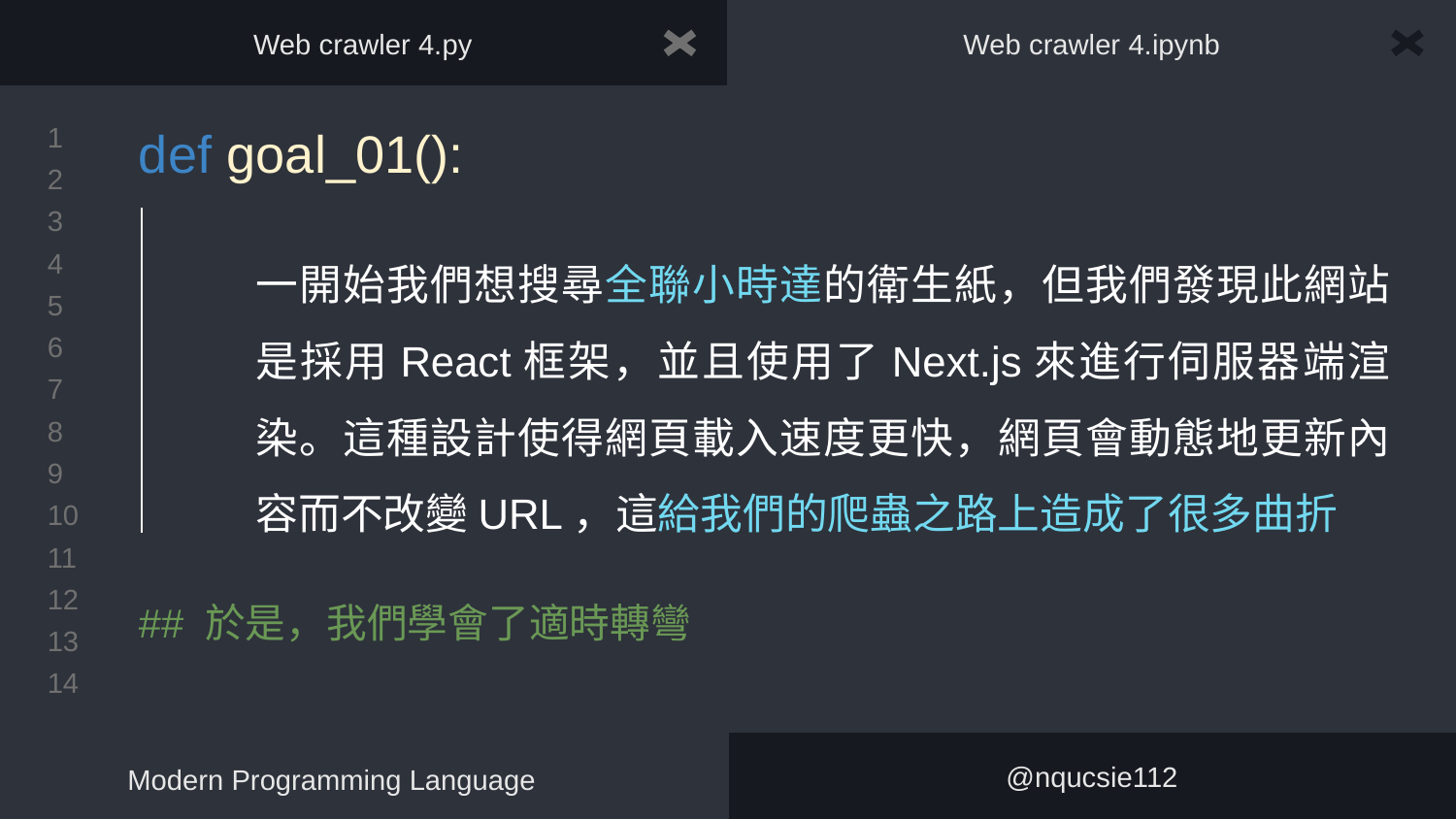

Web crawler 4.py
Web crawler 4.ipynb

# def goal_01():
一開始我們想搜尋全聯小時達的衛生紙，但我們發現此網站是採用React框架，並且使用了Next.js來進行伺服器端渲染。這種設計使得網頁載入速度更快，網頁會動態地更新內容而不改變URL，這給我們的爬蟲之路上造成了很多曲折
## 於是，我們學會了適時轉彎
Modern Programming Language
@nqucsie112